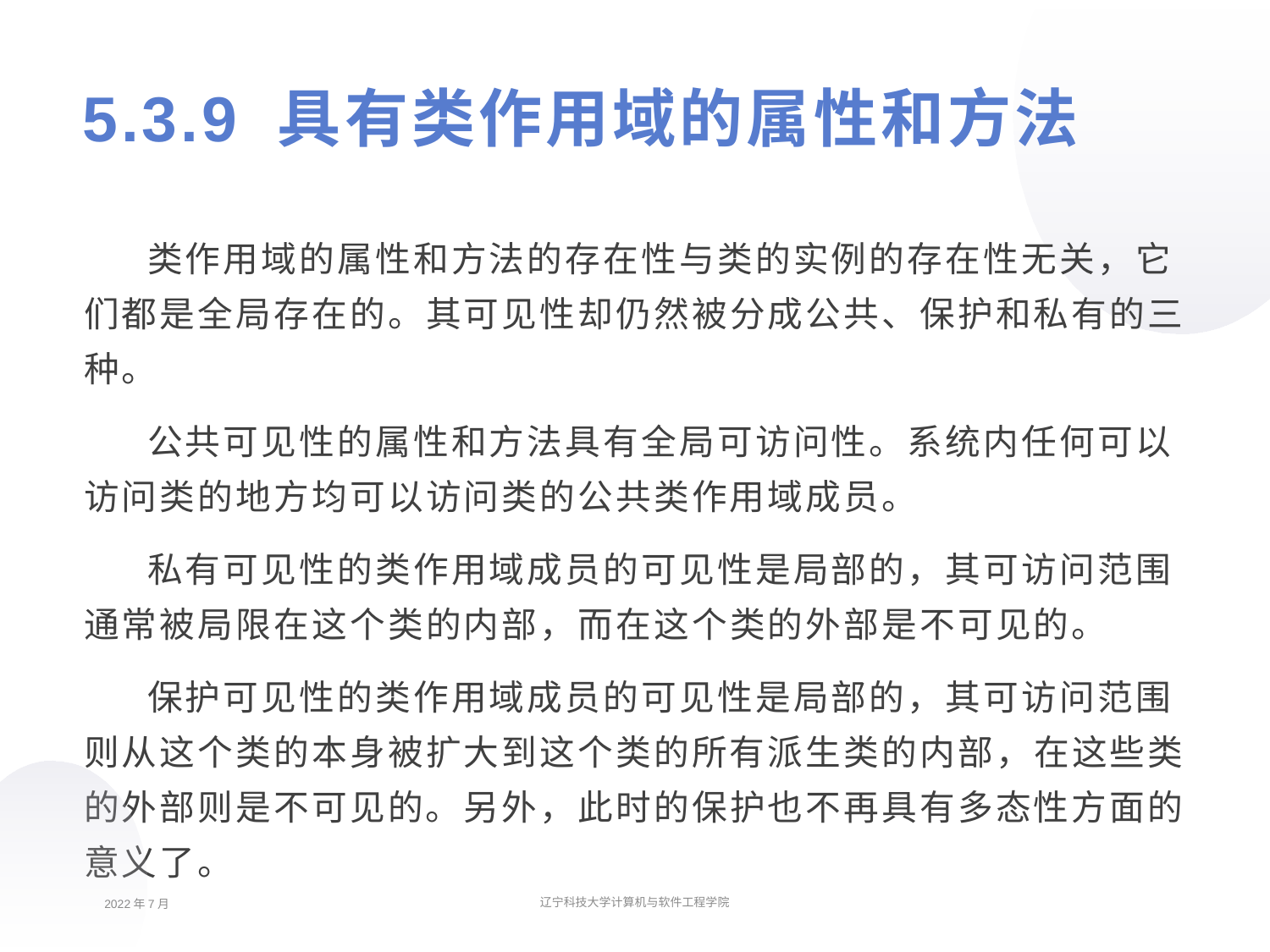

# 5.3.9 具有类作用域的属性和方法
类作用域的属性和方法的存在性与类的实例的存在性无关，它们都是全局存在的。其可见性却仍然被分成公共、保护和私有的三种。
公共可见性的属性和方法具有全局可访问性。系统内任何可以访问类的地方均可以访问类的公共类作用域成员。
私有可见性的类作用域成员的可见性是局部的，其可访问范围通常被局限在这个类的内部，而在这个类的外部是不可见的。
保护可见性的类作用域成员的可见性是局部的，其可访问范围则从这个类的本身被扩大到这个类的所有派生类的内部，在这些类的外部则是不可见的。另外，此时的保护也不再具有多态性方面的意义了。

2022年7月
辽宁科技大学计算机与软件工程学院
120